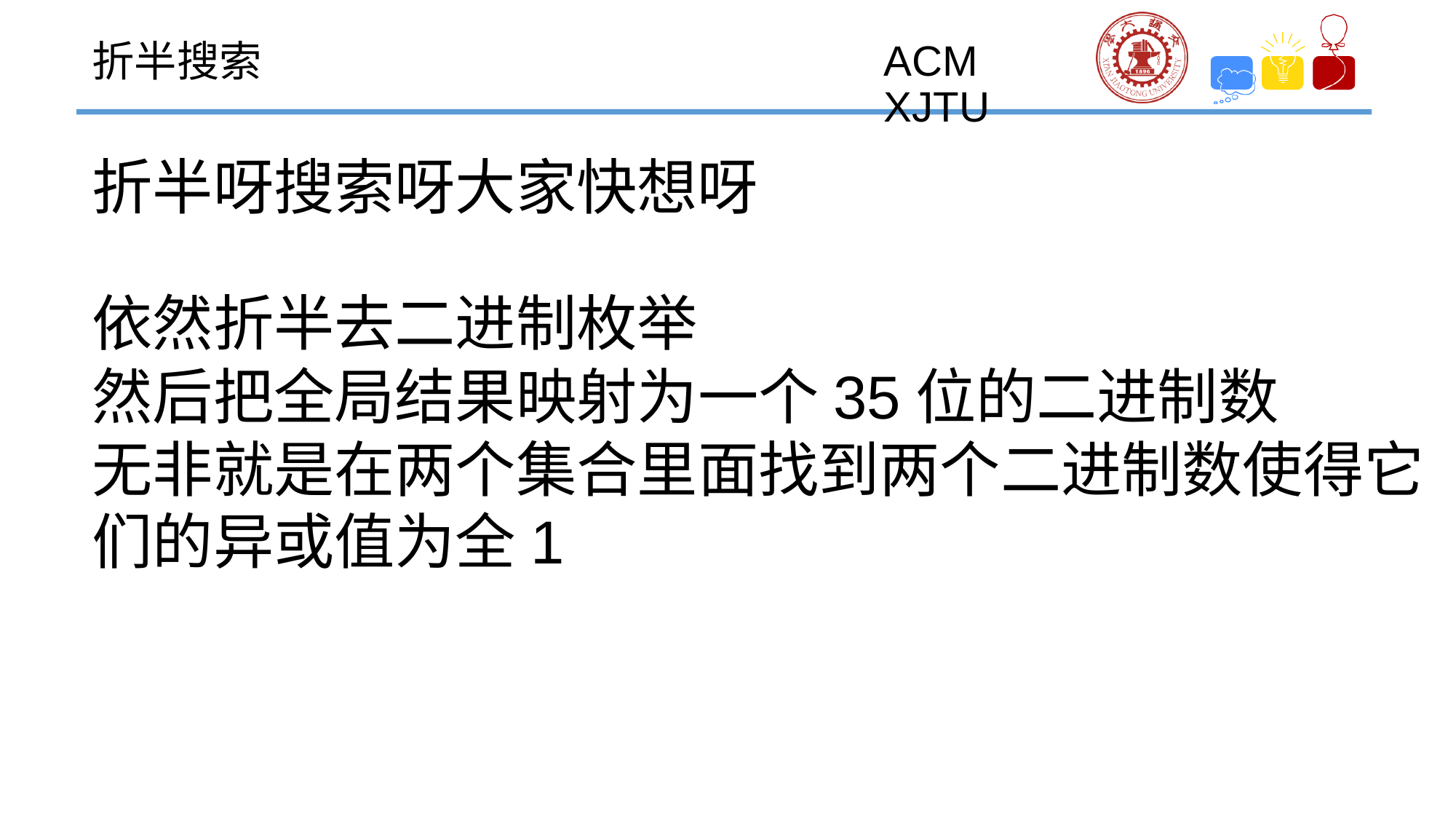

折半搜索
折半呀搜索呀大家快想呀
依然折半去二进制枚举
然后把全局结果映射为一个35位的二进制数
无非就是在两个集合里面找到两个二进制数使得它们的异或值为全1